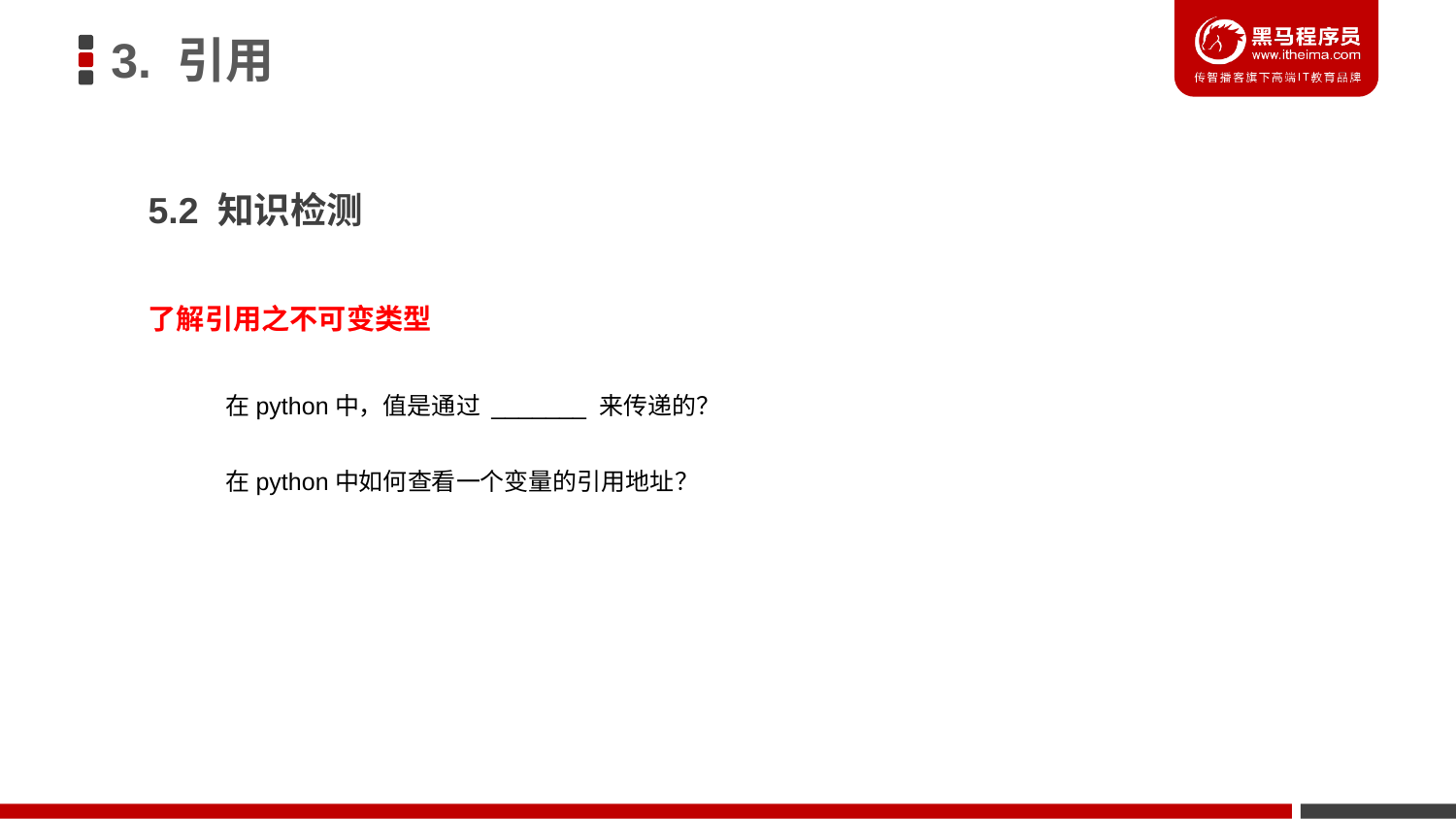

3. 引用
5.2 知识检测
了解引用之不可变类型
在python中，值是通过 _______ 来传递的？

在python中如何查看一个变量的引用地址？